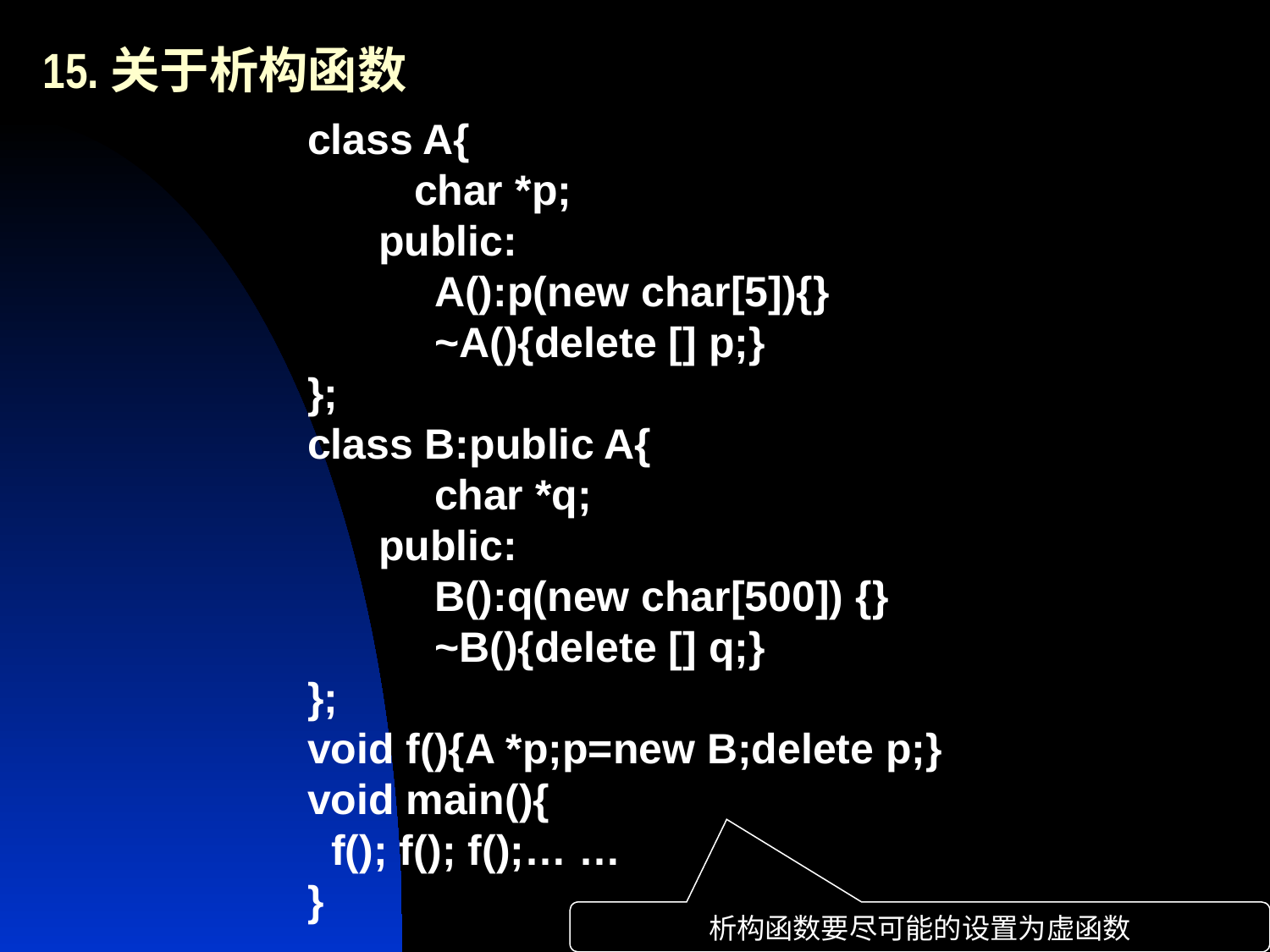

# 15.关于析构函数
class A{
         char *p;
      public:
	A():p(new char[5]){}
	~A(){delete [] p;}
};
class B:public A{
	char *q;
      public:
	B():q(new char[500]) {}
	~B(){delete [] q;}
};
void f(){A *p;p=new B;delete p;}
void main(){
  f(); f(); f();… …
}
析构函数要尽可能的设置为虚函数